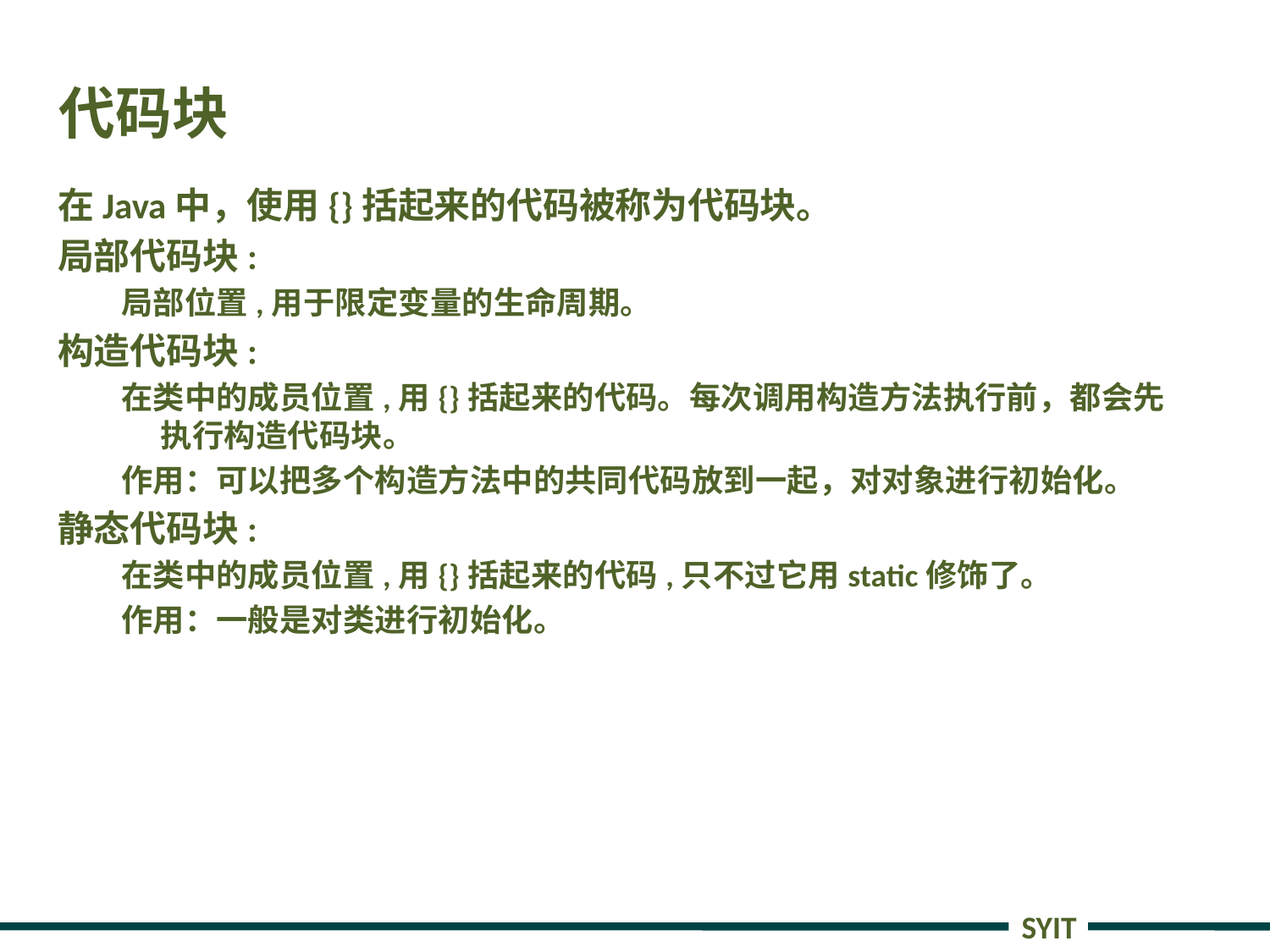

# 代码块
在Java中，使用{}括起来的代码被称为代码块。
局部代码块:
局部位置,用于限定变量的生命周期。
构造代码块:
在类中的成员位置,用{}括起来的代码。每次调用构造方法执行前，都会先执行构造代码块。
作用：可以把多个构造方法中的共同代码放到一起，对对象进行初始化。
静态代码块:
在类中的成员位置,用{}括起来的代码,只不过它用static修饰了。
作用：一般是对类进行初始化。
SYIT